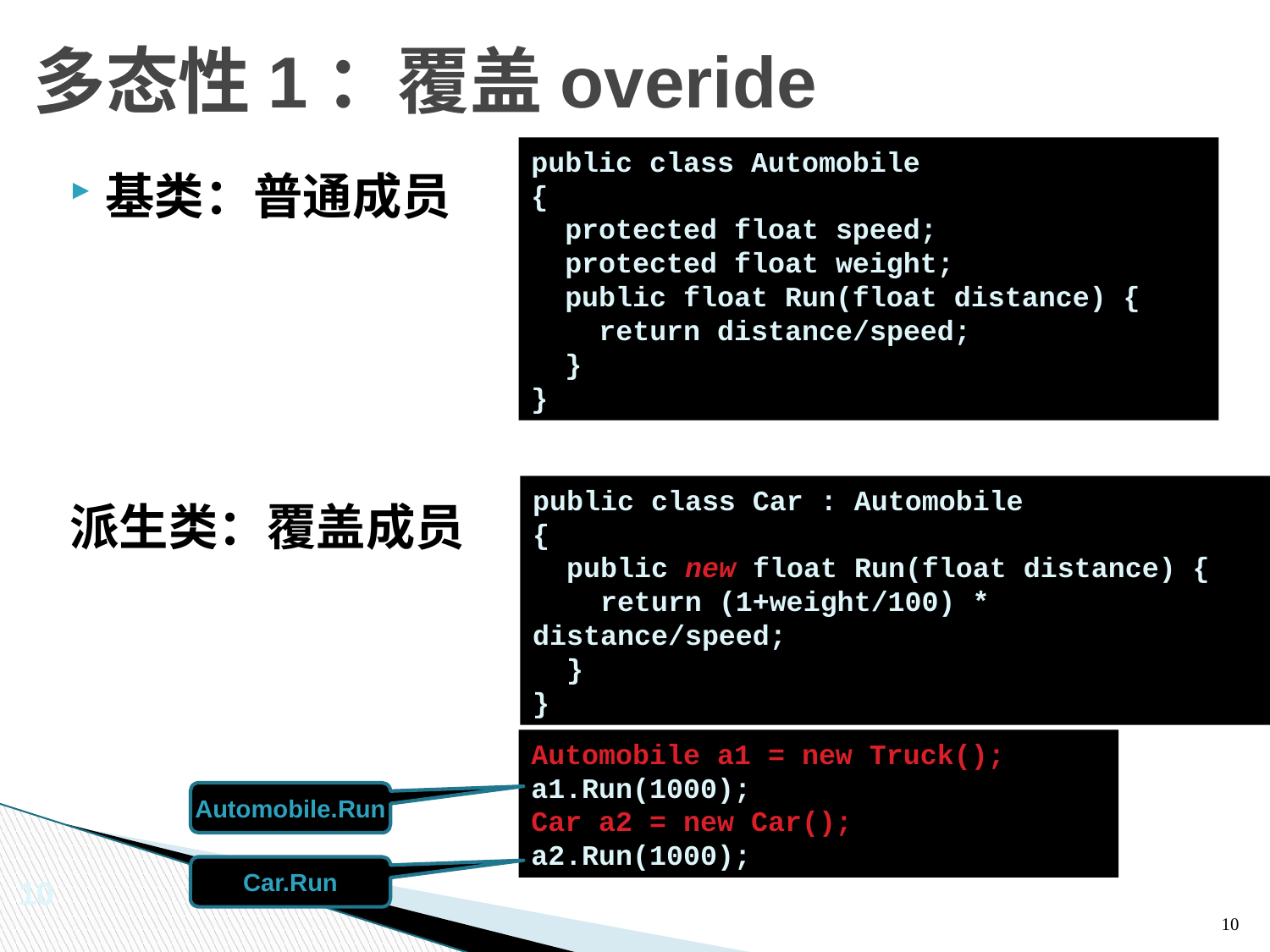

# 多态性1：覆盖overide
public class Automobile
{
  protected float speed;
  protected float weight;
  public float Run(float distance) {
    return distance/speed;
  }
}
基类：普通成员

派生类：覆盖成员

public class Car : Automobile
{
  public new float Run(float distance) {
    return (1+weight/100) * distance/speed;
  }
}
Automobile a1 = new Truck();
a1.Run(1000);
Car a2 = new Car();
a2.Run(1000);
Automobile.Run
Car.Run
10